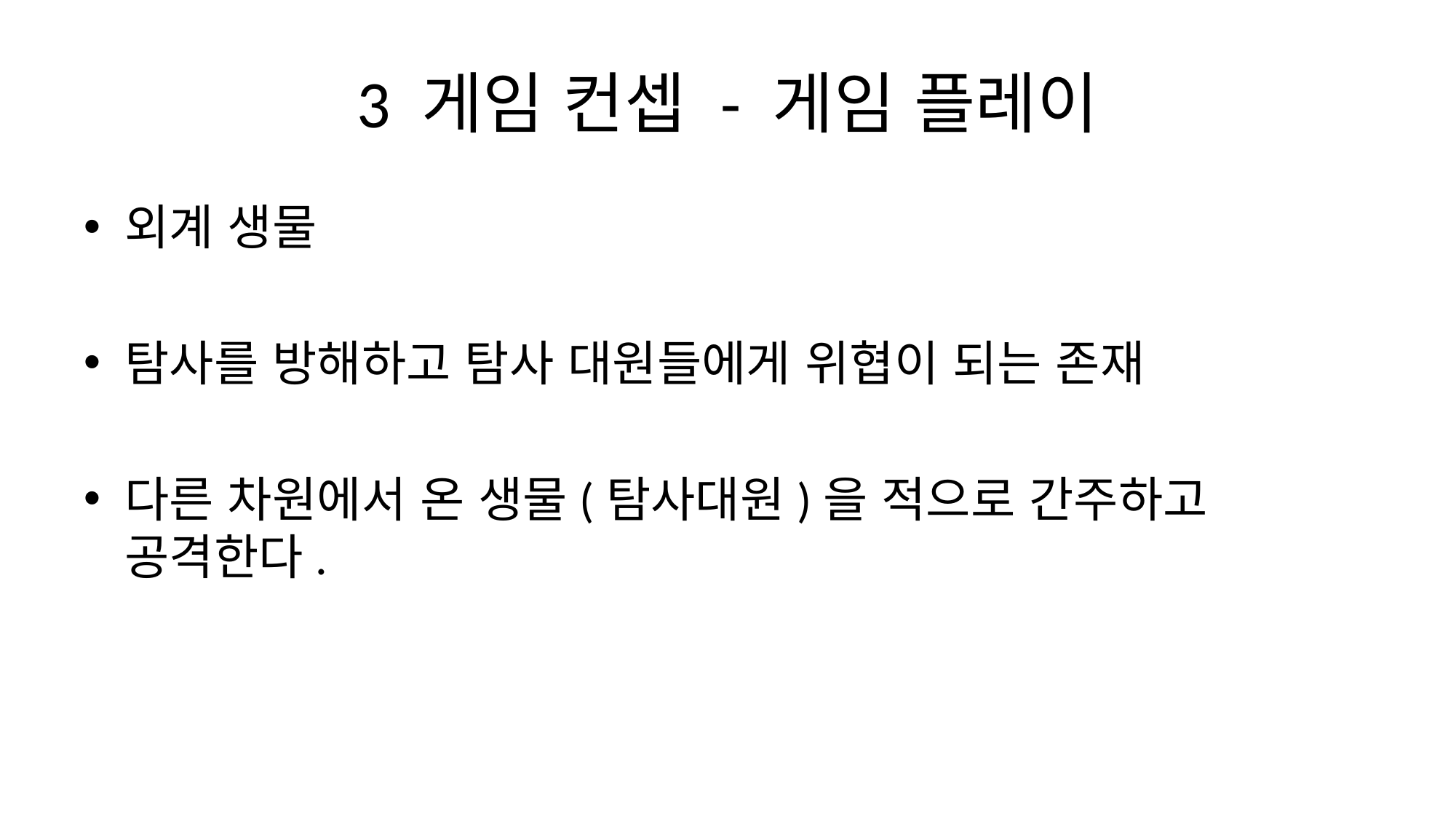

# 3 게임 컨셉 - 게임 플레이
외계 생물

탐사를 방해하고 탐사 대원들에게 위협이 되는 존재

다른 차원에서 온 생물(탐사대원)을 적으로 간주하고 공격한다.